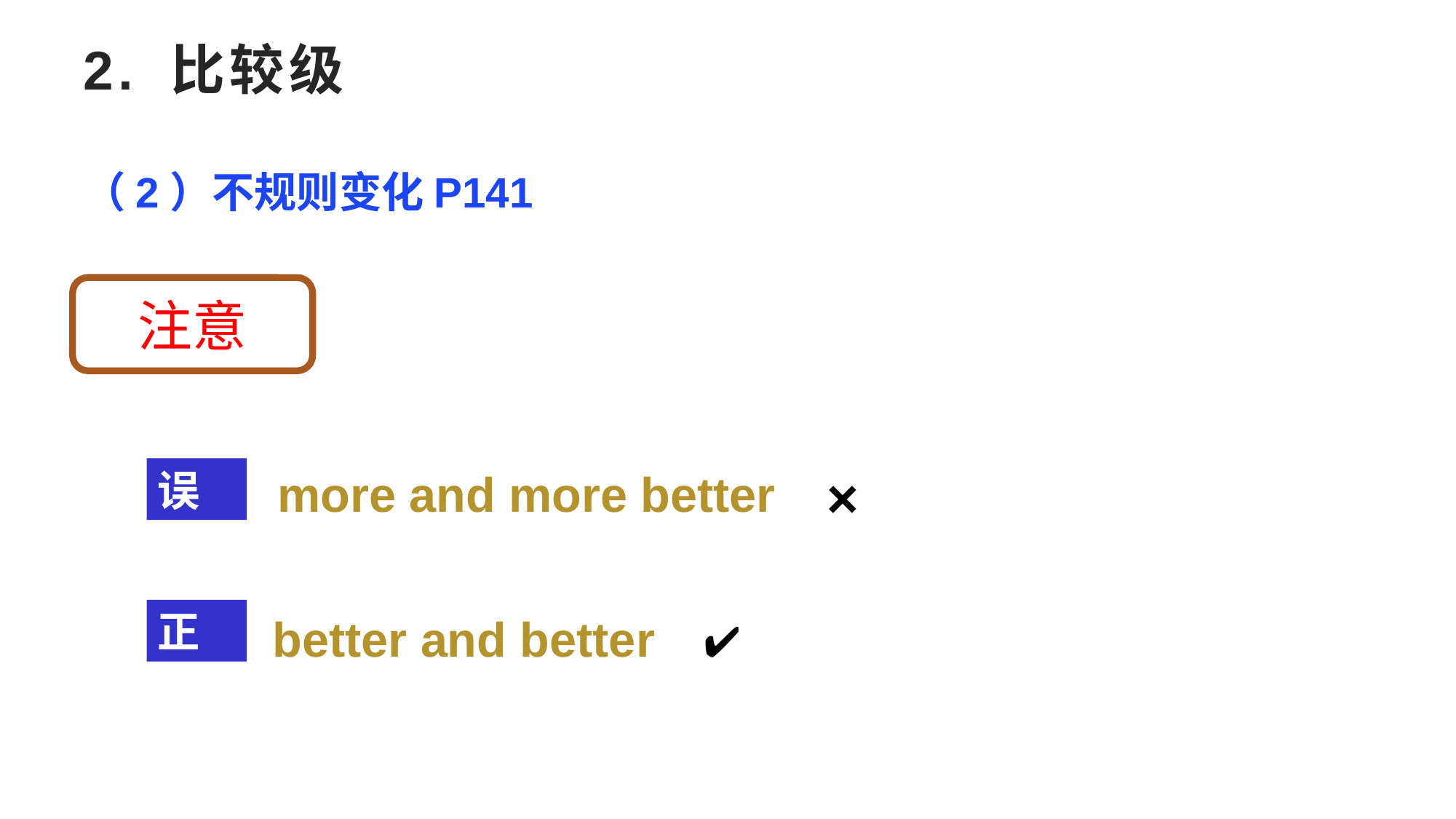

2. 比较级
（2）不规则变化P141
注意
误
more and more better
×
 better and better
正
✔